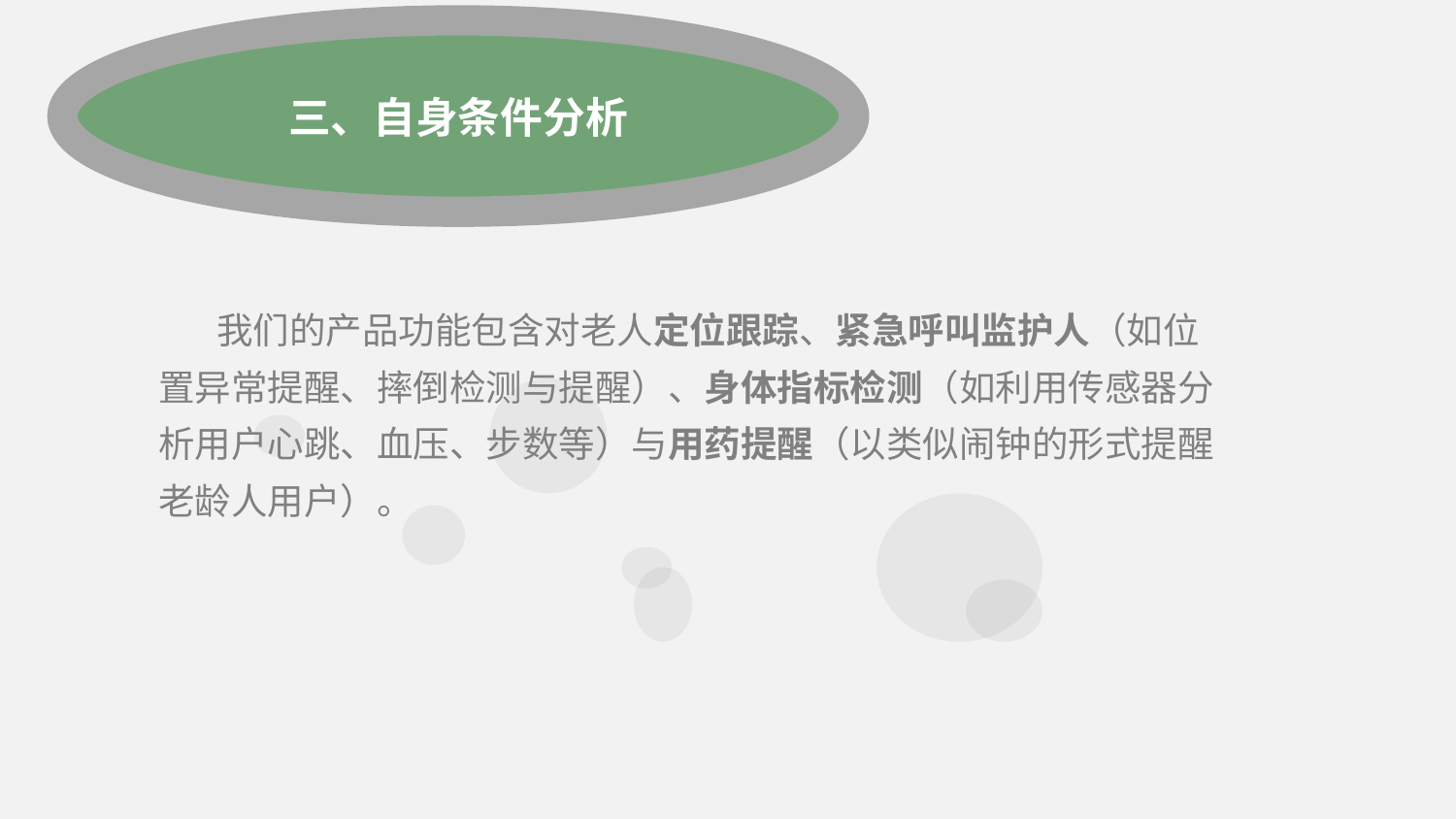

三、自身条件分析
      我们的产品功能包含对老人定位跟踪、紧急呼叫监护人（如位置异常提醒、摔倒检测与提醒）、身体指标检测（如利用传感器分析用户心跳、血压、步数等）与用药提醒（以类似闹钟的形式提醒老龄人用户）。